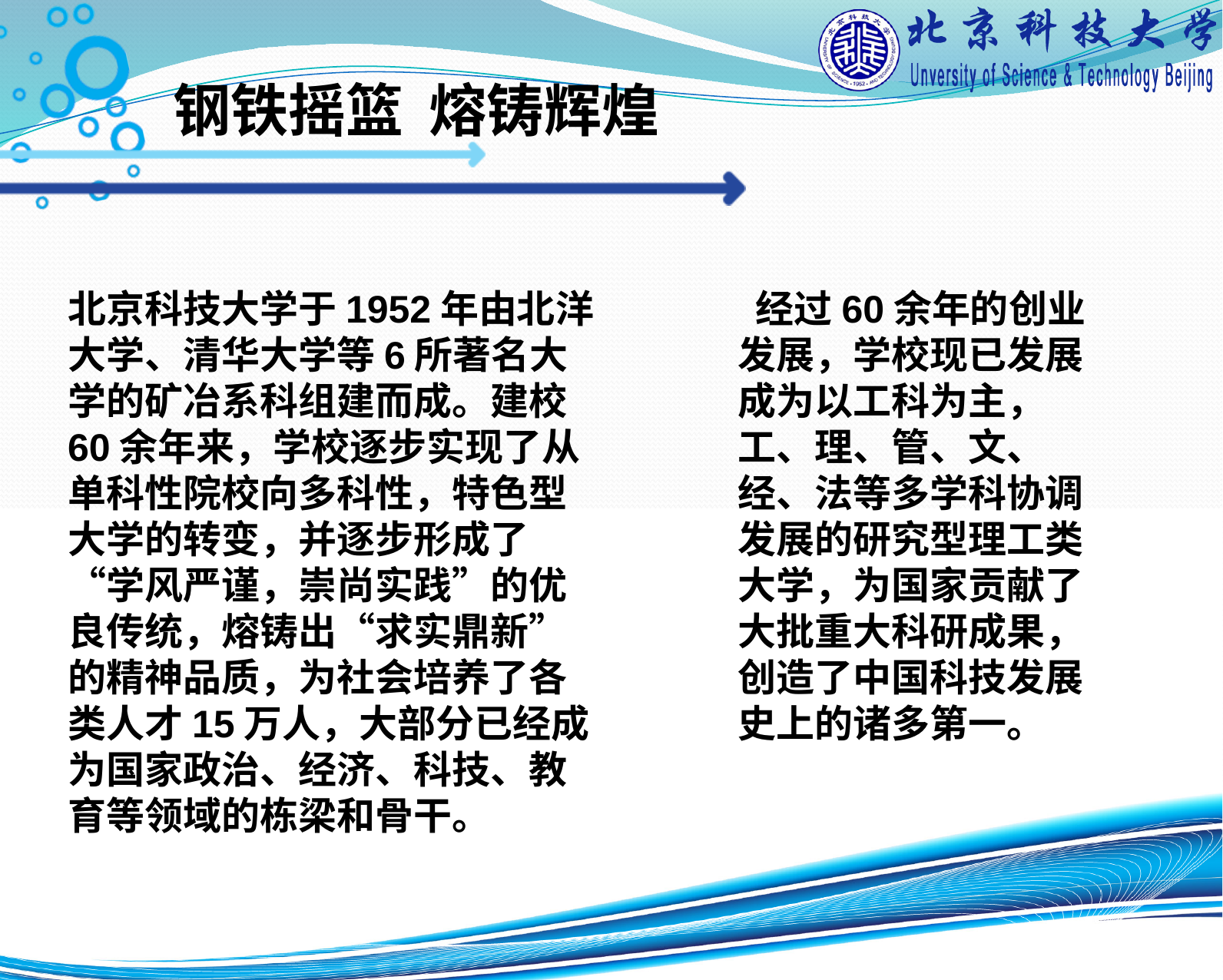

# 钢铁摇篮  熔铸辉煌
北京科技大学于1952年由北洋大学、清华大学等6所著名大学的矿冶系科组建而成。建校60余年来，学校逐步实现了从单科性院校向多科性，特色型大学的转变，并逐步形成了“学风严谨，崇尚实践”的优良传统，熔铸出“求实鼎新”的精神品质，为社会培养了各类人才15万人，大部分已经成为国家政治、经济、科技、教育等领域的栋梁和骨干。
 经过60余年的创业发展，学校现已发展成为以工科为主，工、理、管、文、经、法等多学科协调发展的研究型理工类大学，为国家贡献了大批重大科研成果，创造了中国科技发展史上的诸多第一。